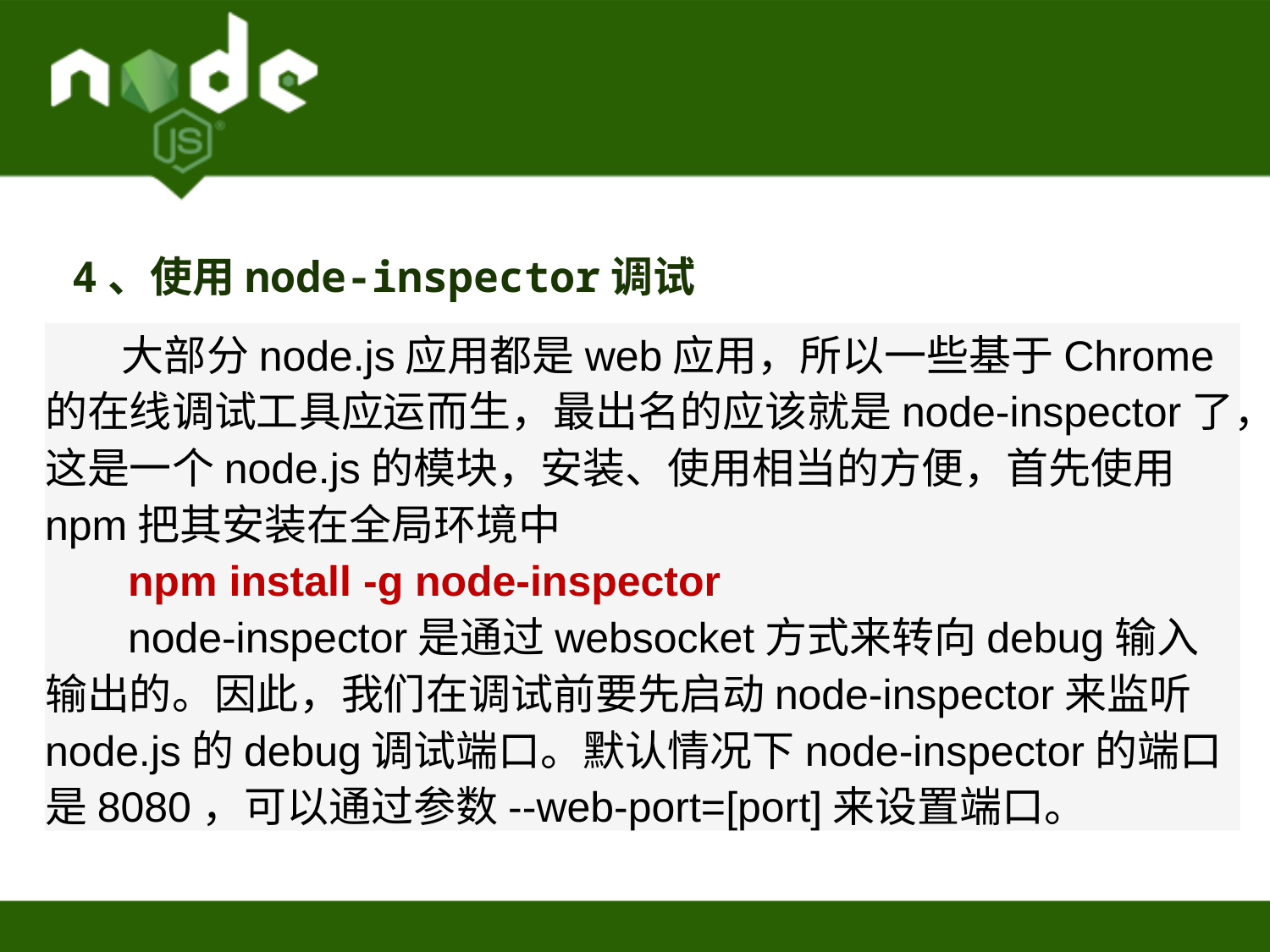

4、使用node-inspector调试
       大部分node.js应用都是web应用，所以一些基于Chrome的在线调试工具应运而生，最出名的应该就是node-inspector了，这是一个node.js的模块，安装、使用相当的方便，首先使用npm把其安装在全局环境中
       npm install -g node-inspector
       node-inspector是通过websocket方式来转向debug输入输出的。因此，我们在调试前要先启动node-inspector来监听node.js的debug调试端口。默认情况下node-inspector的端口是8080，可以通过参数--web-port=[port]来设置端口。